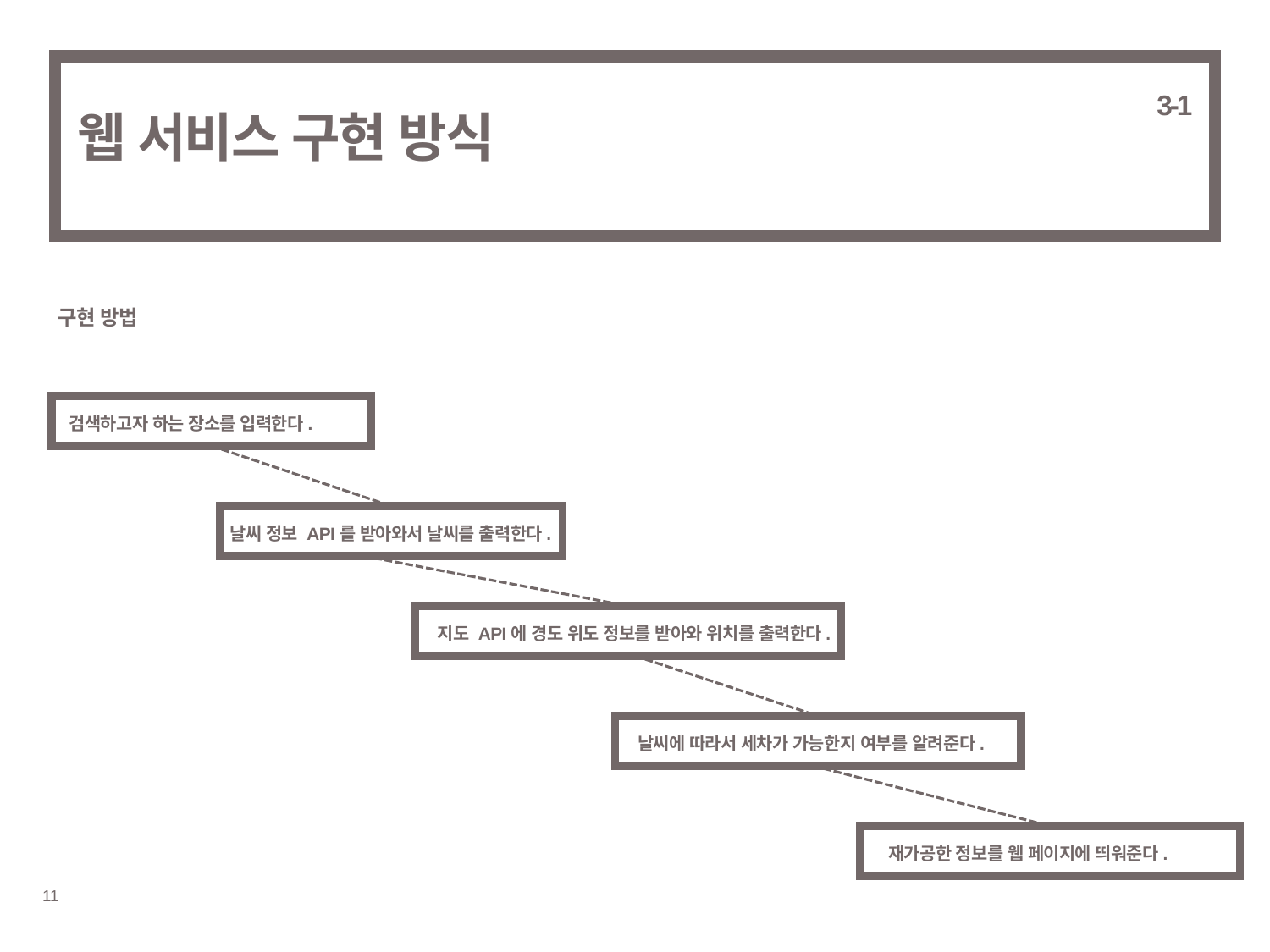

3-1

# 웹 서비스 구현 방식
구현 방법

검색하고자 하는 장소를 입력한다.
날씨 정보 API를 받아와서 날씨를 출력한다.

지도 API에 경도 위도 정보를 받아와 위치를 출력한다.

날씨에 따라서 세차가 가능한지 여부를 알려준다.

재가공한 정보를 웹 페이지에 띄워준다.